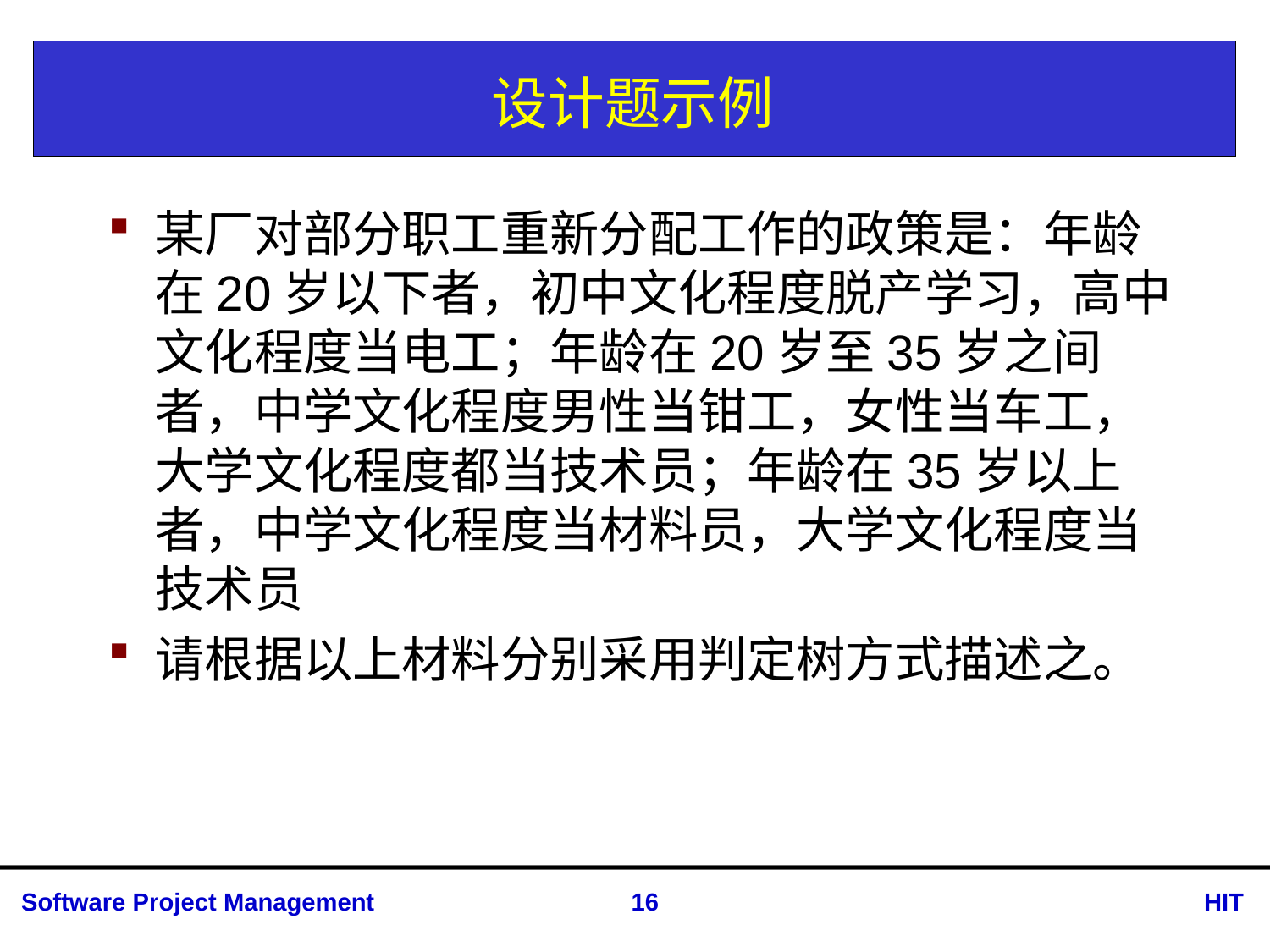

# 设计题示例
某厂对部分职工重新分配工作的政策是：年龄在20岁以下者，初中文化程度脱产学习，高中文化程度当电工；年龄在20岁至35岁之间者，中学文化程度男性当钳工，女性当车工，大学文化程度都当技术员；年龄在35岁以上者，中学文化程度当材料员，大学文化程度当技术员
请根据以上材料分别采用判定树方式描述之。